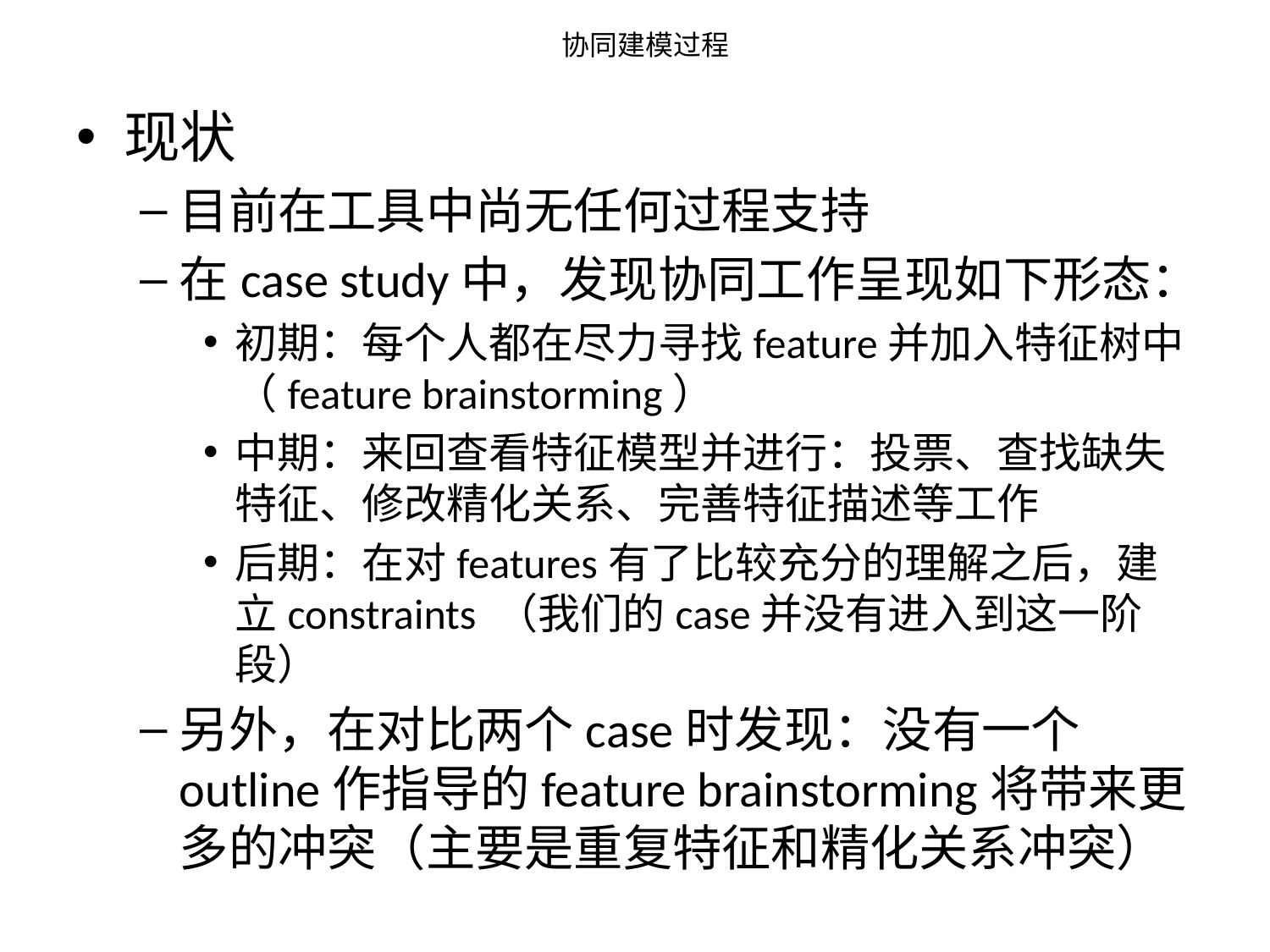

# 协同建模过程
现状
目前在工具中尚无任何过程支持
在case study中，发现协同工作呈现如下形态：
初期：每个人都在尽力寻找feature并加入特征树中 （feature brainstorming）
中期：来回查看特征模型并进行：投票、查找缺失特征、修改精化关系、完善特征描述等工作
后期：在对features有了比较充分的理解之后，建立constraints （我们的case并没有进入到这一阶段）
另外，在对比两个case时发现：没有一个outline作指导的feature brainstorming将带来更多的冲突（主要是重复特征和精化关系冲突）